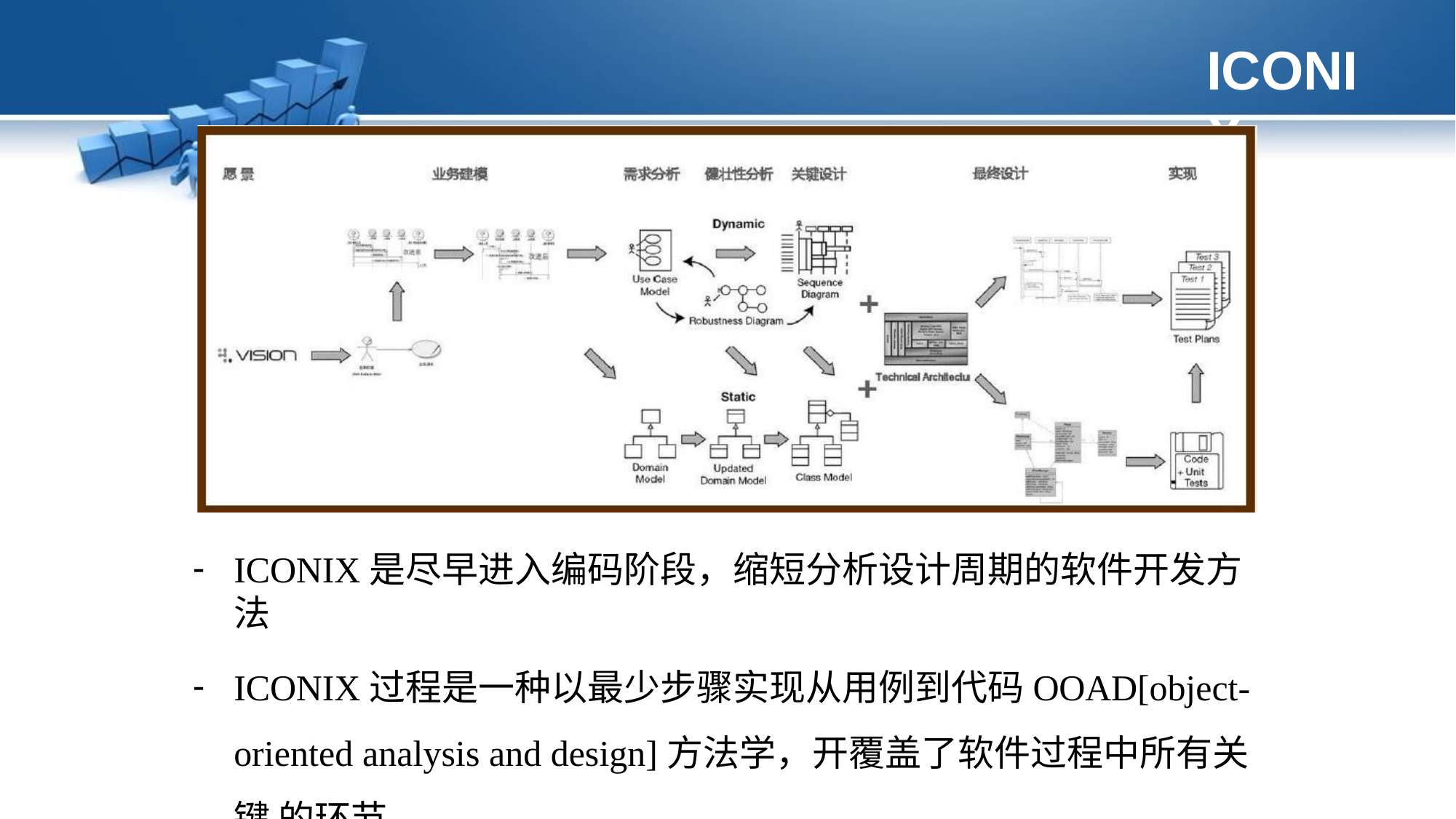

# ICONIX

ICONIX是尽早进入编码阶段，缩短分析设计周期的软件开发方法
ICONIX过程是一种以最少步骤实现从用例到代码OOAD[object-  oriented analysis and design]方法学，开覆盖了软件过程中所有关键 的环节。